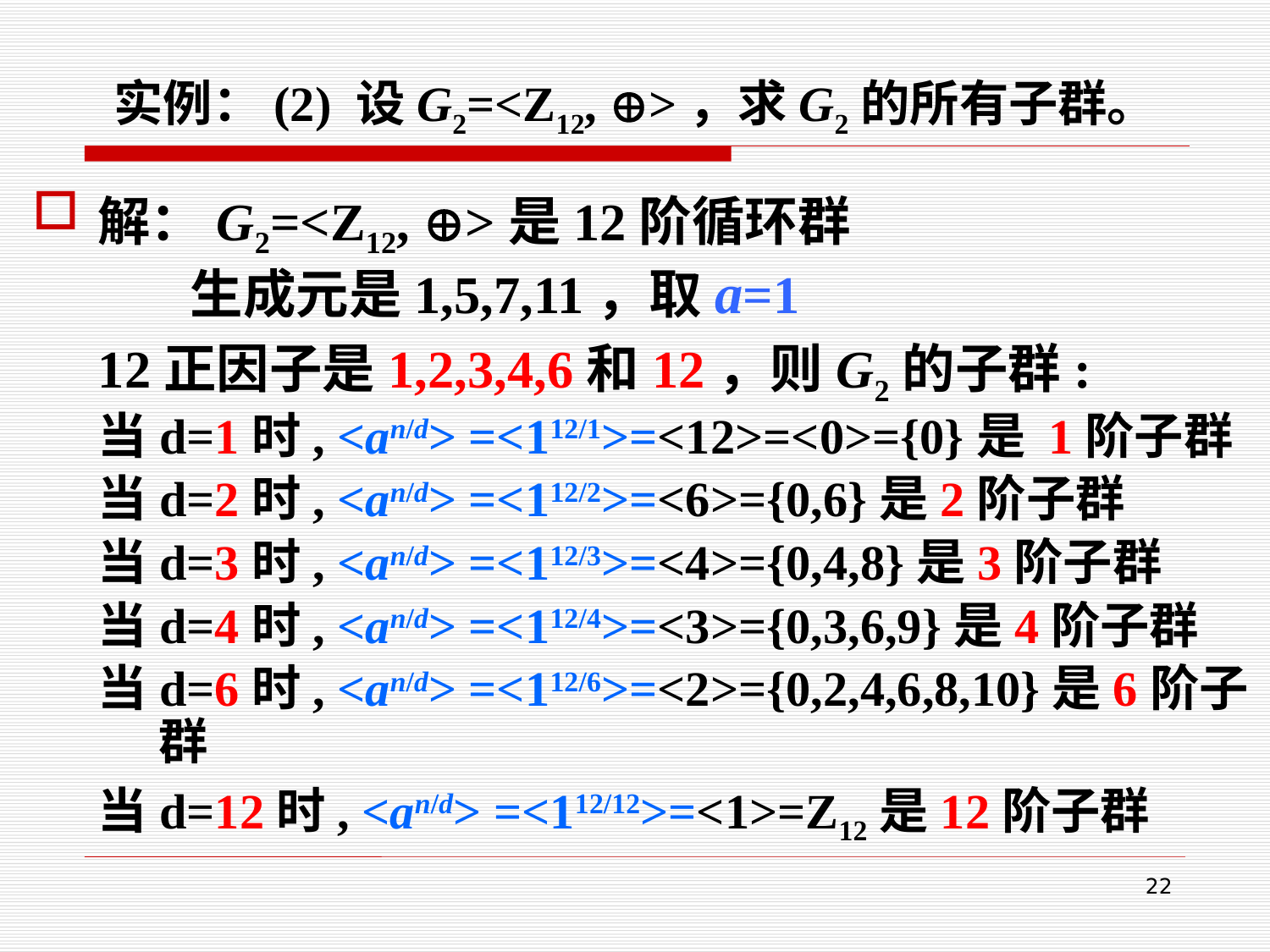

# 实例：(2) 设G2=<Z12, ⊕>，求G2的所有子群。
解：G2=<Z12, ⊕>是12阶循环群
            生成元是1,5,7,11，取a=1
12正因子是1,2,3,4,6和12，则G2的子群:
当d=1时, <an/d> =<112/1>=<12>=<0>={0}是 1阶子群
当d=2时, <an/d> =<112/2>=<6>={0,6}是2阶子群
当d=3时, <an/d> =<112/3>=<4>={0,4,8}是3阶子群
当d=4时, <an/d> =<112/4>=<3>={0,3,6,9}是4阶子群
当d=6时, <an/d> =<112/6>=<2>={0,2,4,6,8,10}是6阶子群
当d=12时, <an/d> =<112/12>=<1>=Z12是12阶子群
22